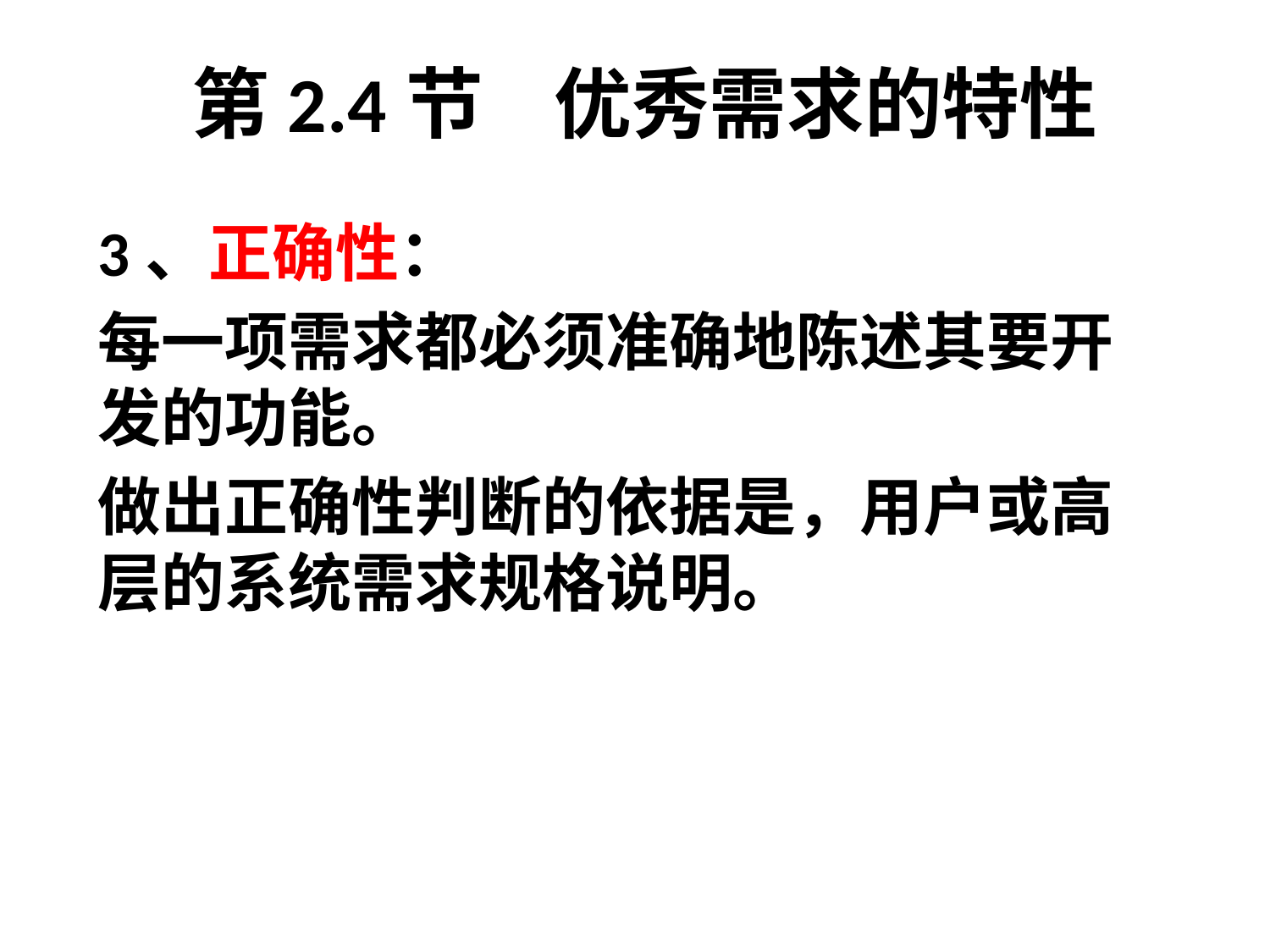

# 第2.4节    优秀需求的特性
3、正确性：
每一项需求都必须准确地陈述其要开发的功能。
做出正确性判断的依据是，用户或高层的系统需求规格说明。